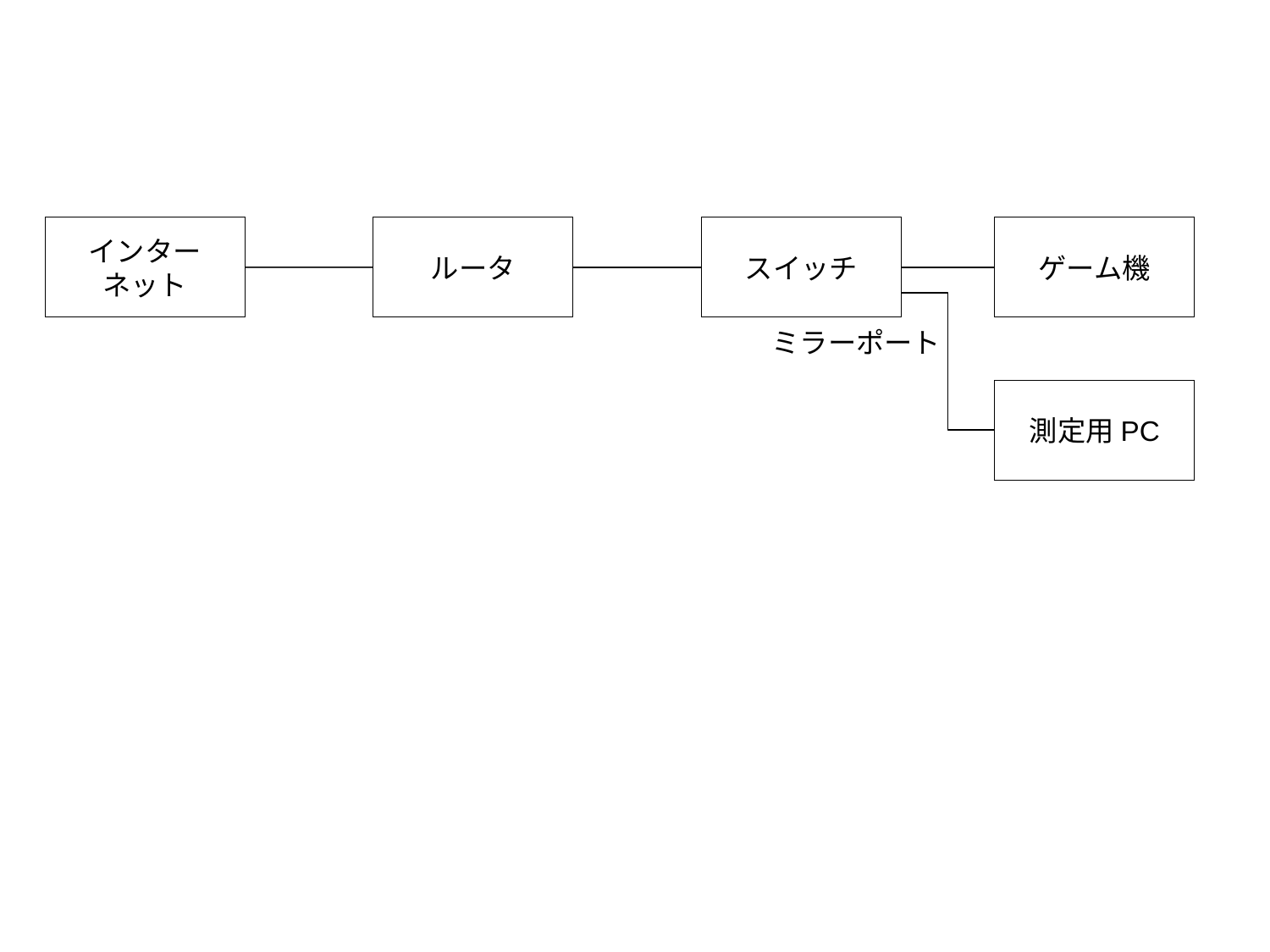

インター
ネット
ルータ
スイッチ
ゲーム機
ミラーポート
測定用PC